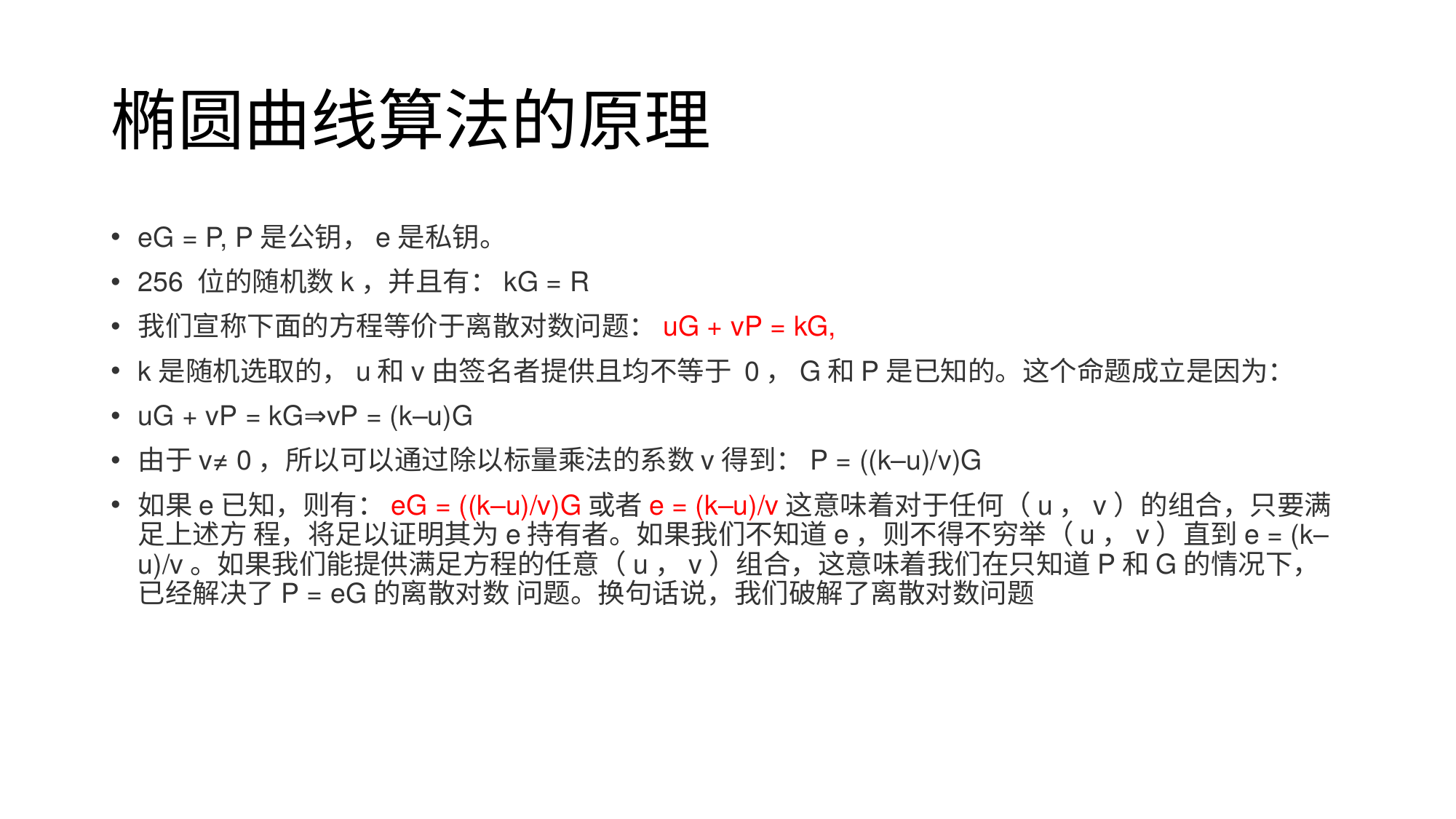

# 椭圆曲线算法的原理
eG = P, P是公钥，e是私钥。
256 位的随机数k，并且有：kG = R
我们宣称下⾯的⽅程等价于离散对数问题：uG + vP = kG,
k是随机选取的，u和v由签名者提供且均不等于 0，G和P是已知的。这个命题成⽴是因为：
uG + vP = kG⇒vP = (k–u)G
由于v≠ 0，所以可以通过除以标量乘法的系数v得到：P = ((k–u)/v)G
如果e已知，则有：eG = ((k–u)/v)G或者e = (k–u)/v这意味着对于任何（u，v）的组合，只要满⾜上述⽅ 程，将⾜以证明其为e持有者。如果我们不知道e，则不得不穷举（u，v）直到e = (k–u)/v。如果我们能提供满⾜⽅程的任意（u，v）组合，这意味着我们在只知道P和G的情况下，已经解决了P = eG的离散对数 问题。换句话说，我们破解了离散对数问题